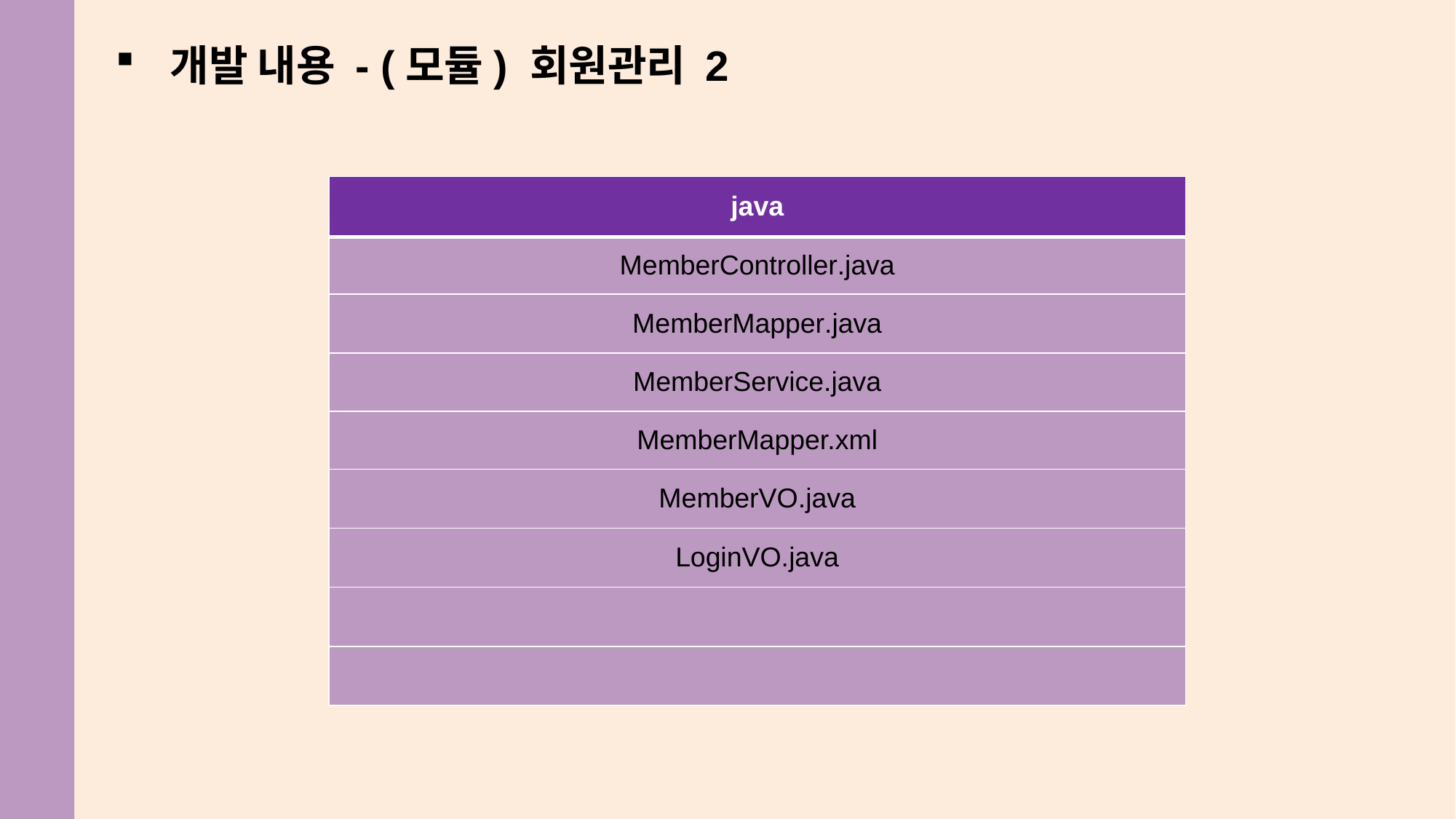

개발 내용 - (모듈) 회원관리 2
| java |
| --- |
| MemberController.java |
| MemberMapper.java |
| MemberService.java |
| MemberMapper.xml |
| MemberVO.java |
| LoginVO.java |
|  |
|  |